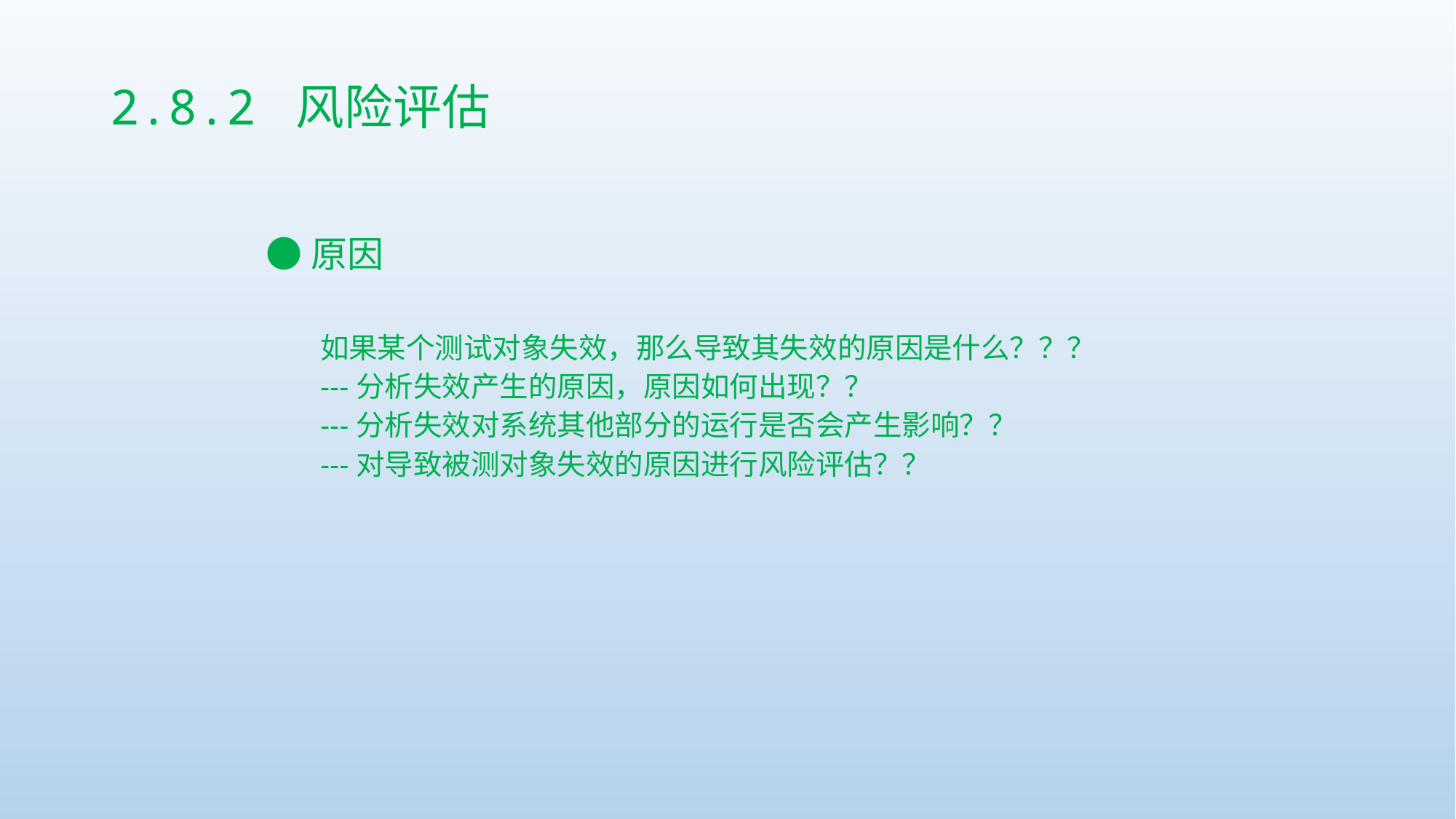

# 2.8.2 风险评估
●原因

如果某个测试对象失效，那么导致其失效的原因是什么？？？
---分析失效产生的原因，原因如何出现？？
---分析失效对系统其他部分的运行是否会产生影响？？
---对导致被测对象失效的原因进行风险评估？？